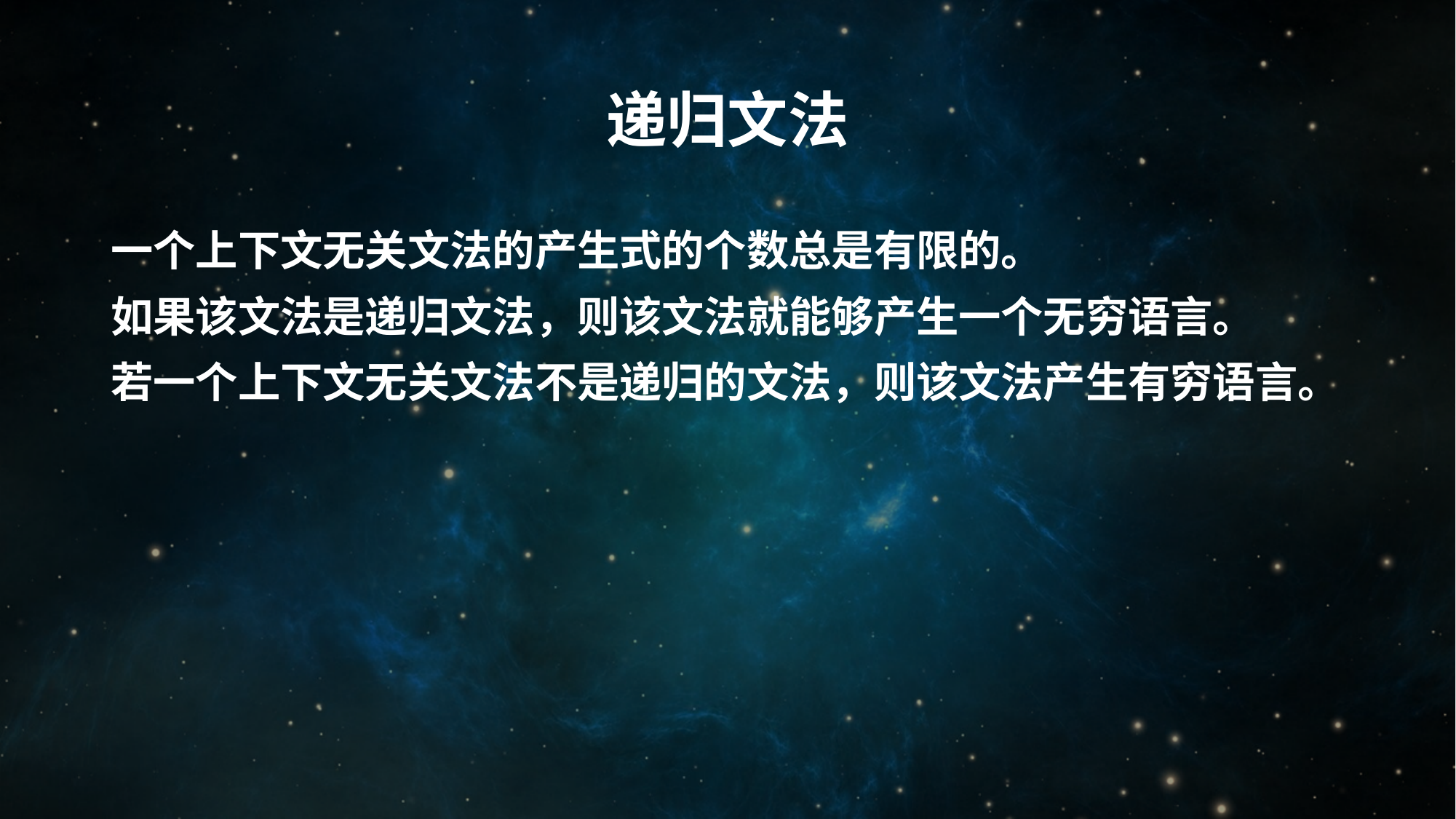

# 递归文法
一个上下文无关文法的产生式的个数总是有限的。
如果该文法是递归文法，则该文法就能够产生一个无穷语言。
若一个上下文无关文法不是递归的文法，则该文法产生有穷语言。